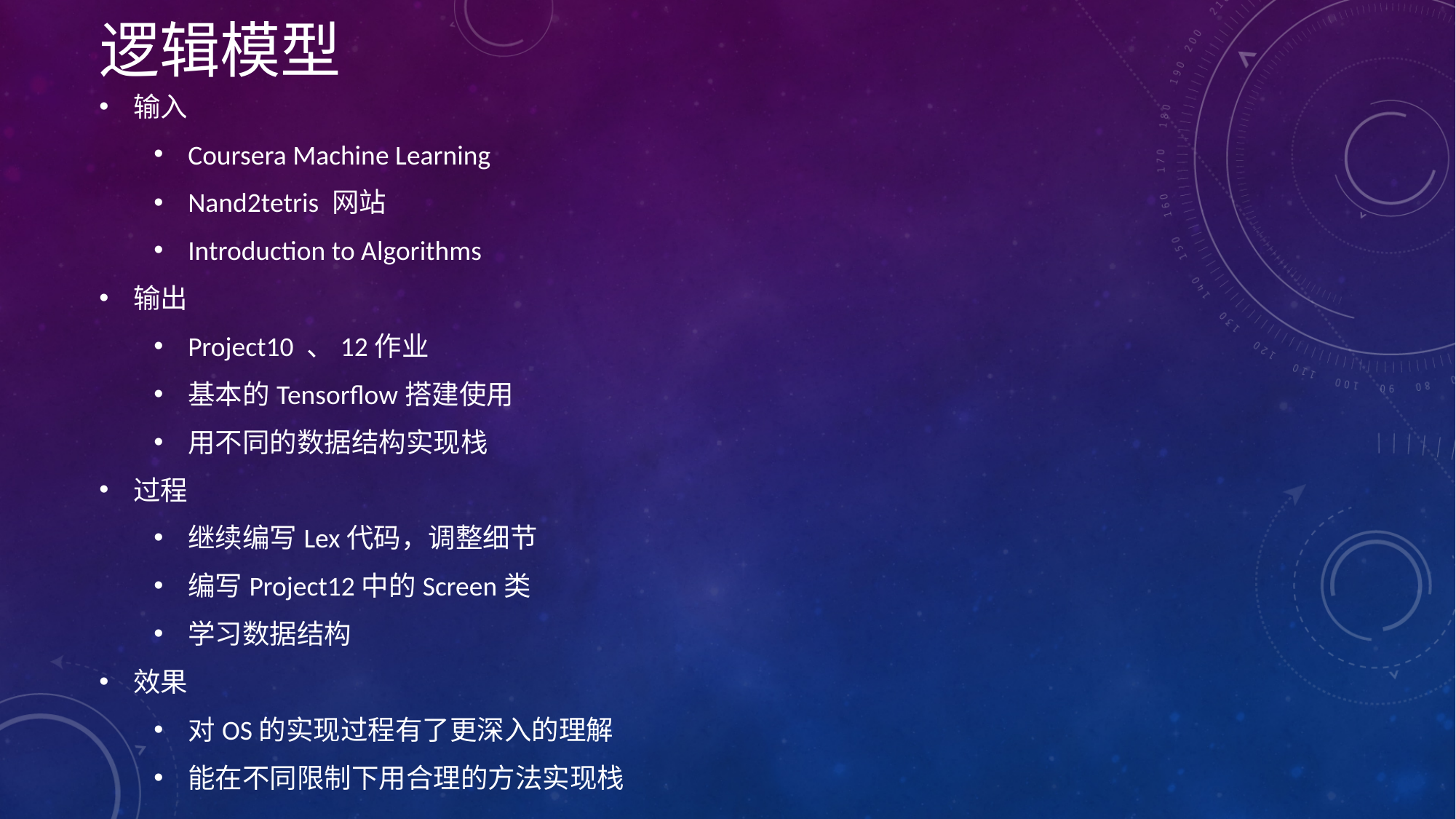

逻辑模型
输入
Coursera Machine Learning
Nand2tetris 网站
Introduction to Algorithms
输出
Project10 、12作业
基本的Tensorflow搭建使用
用不同的数据结构实现栈
过程
继续编写Lex代码，调整细节
编写Project12中的Screen类
学习数据结构
效果
对OS的实现过程有了更深入的理解
能在不同限制下用合理的方法实现栈